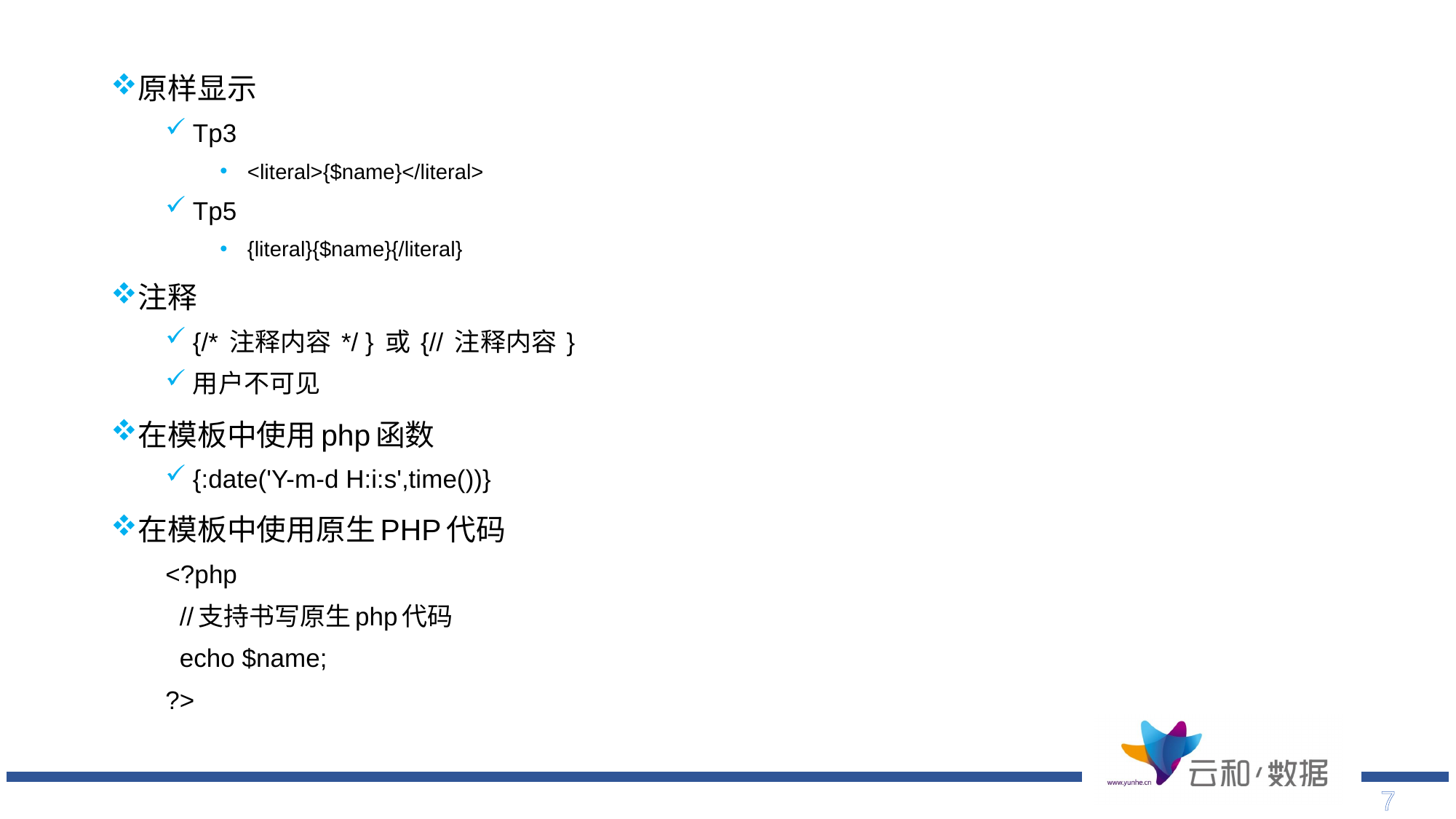

原样显示
Tp3
<literal>{$name}</literal>
Tp5
{literal}{$name}{/literal}
注释
{/* 注释内容 */ } 或 {// 注释内容 }
用户不可见
在模板中使用php函数
{:date('Y-m-d H:i:s',time())}
在模板中使用原生PHP代码
<?php
  //支持书写原生php代码
  echo $name;
?>